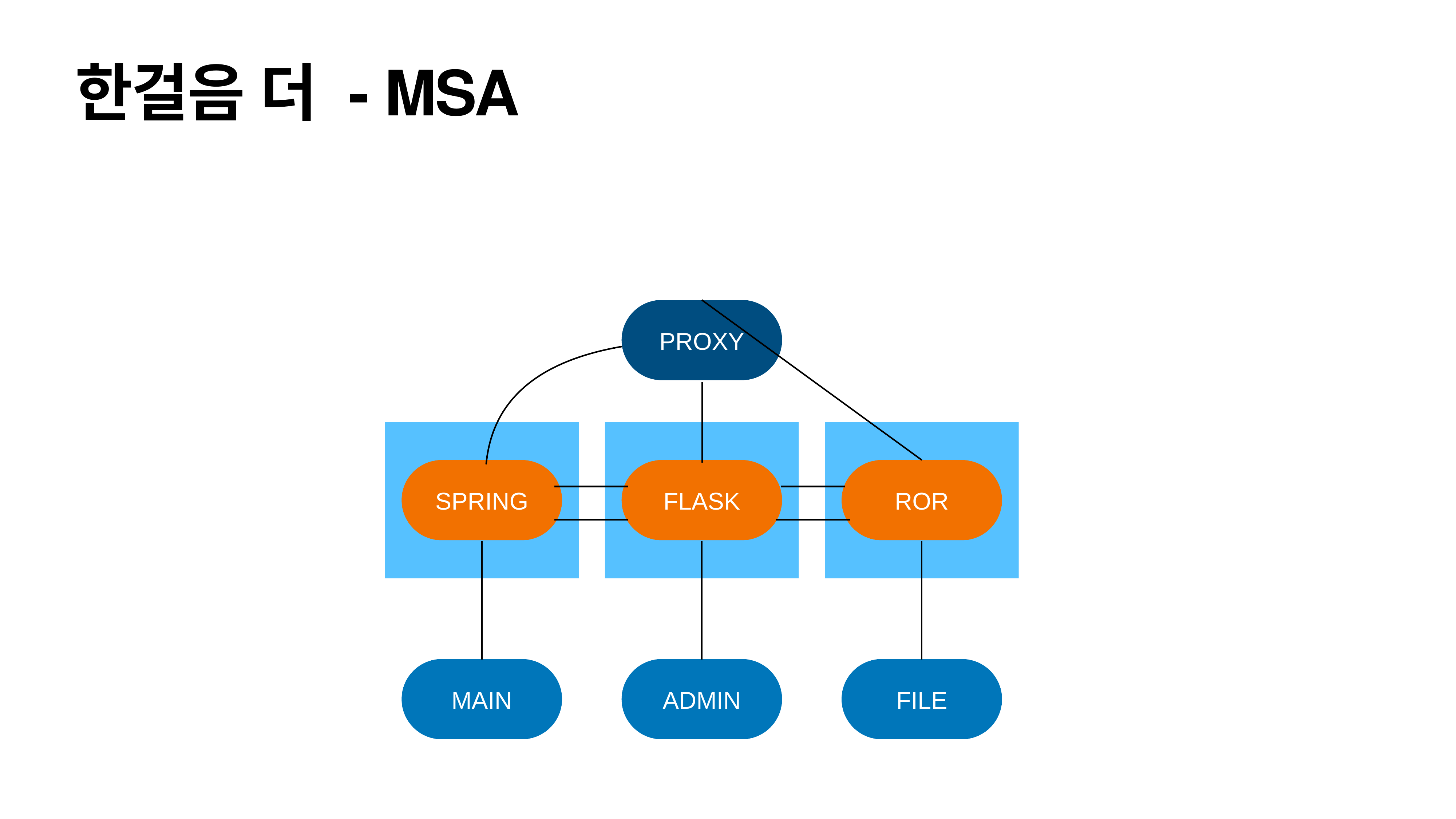

# 한걸음 더 - MSA
PROXY

SPRING
FLASK
ROR

MAIN
ADMIN
FILE